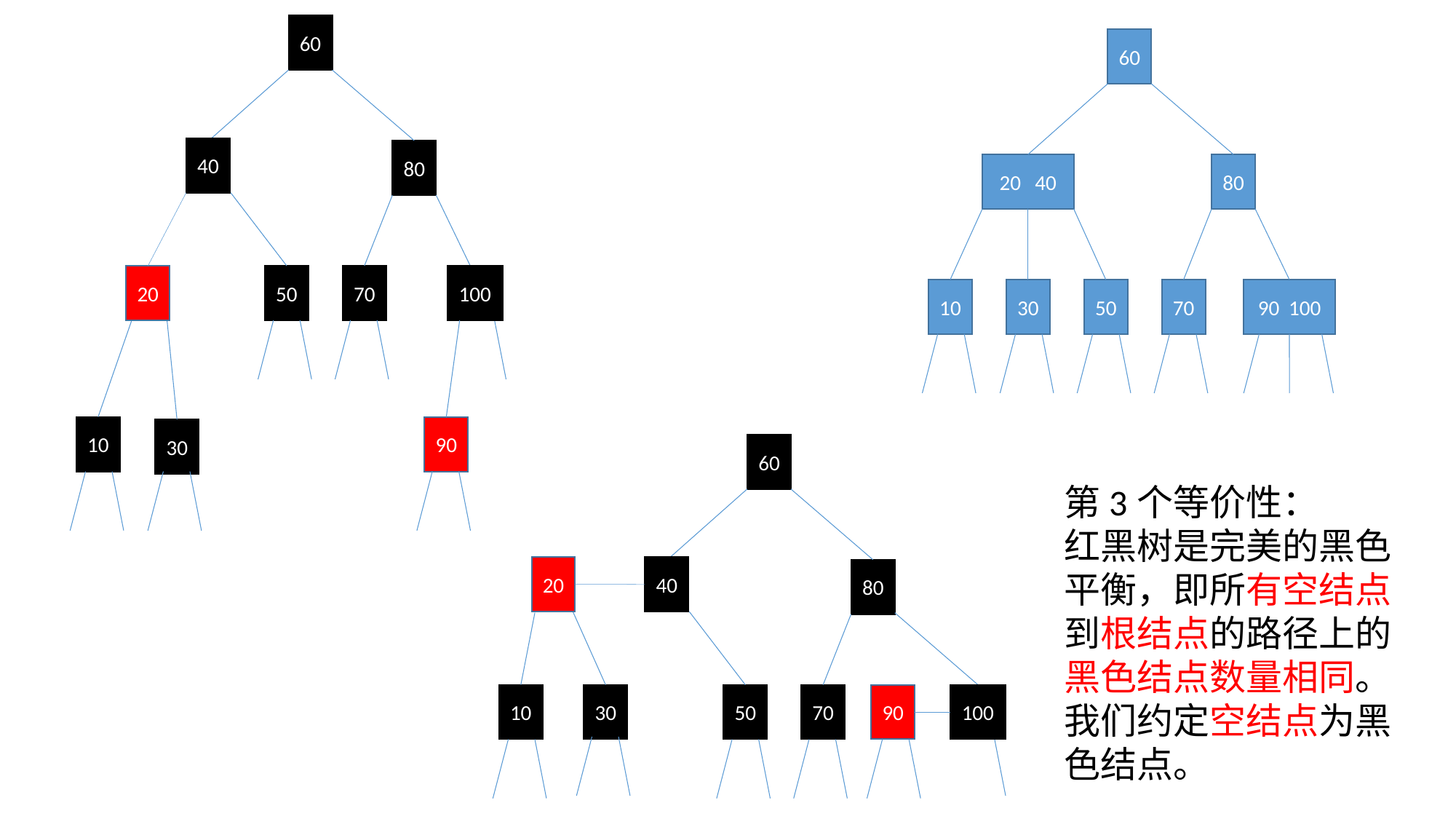

60
60
80
20   40
70
90  100
50
30
10
40
80
70
100
50
20
10
90
30
60
第3个等价性：
红黑树是完美的黑色平衡，即所有空结点到根结点的路径上的黑色结点数量相同。
我们约定空结点为黑色结点。
20
40
80
30
90
100
10
70
50